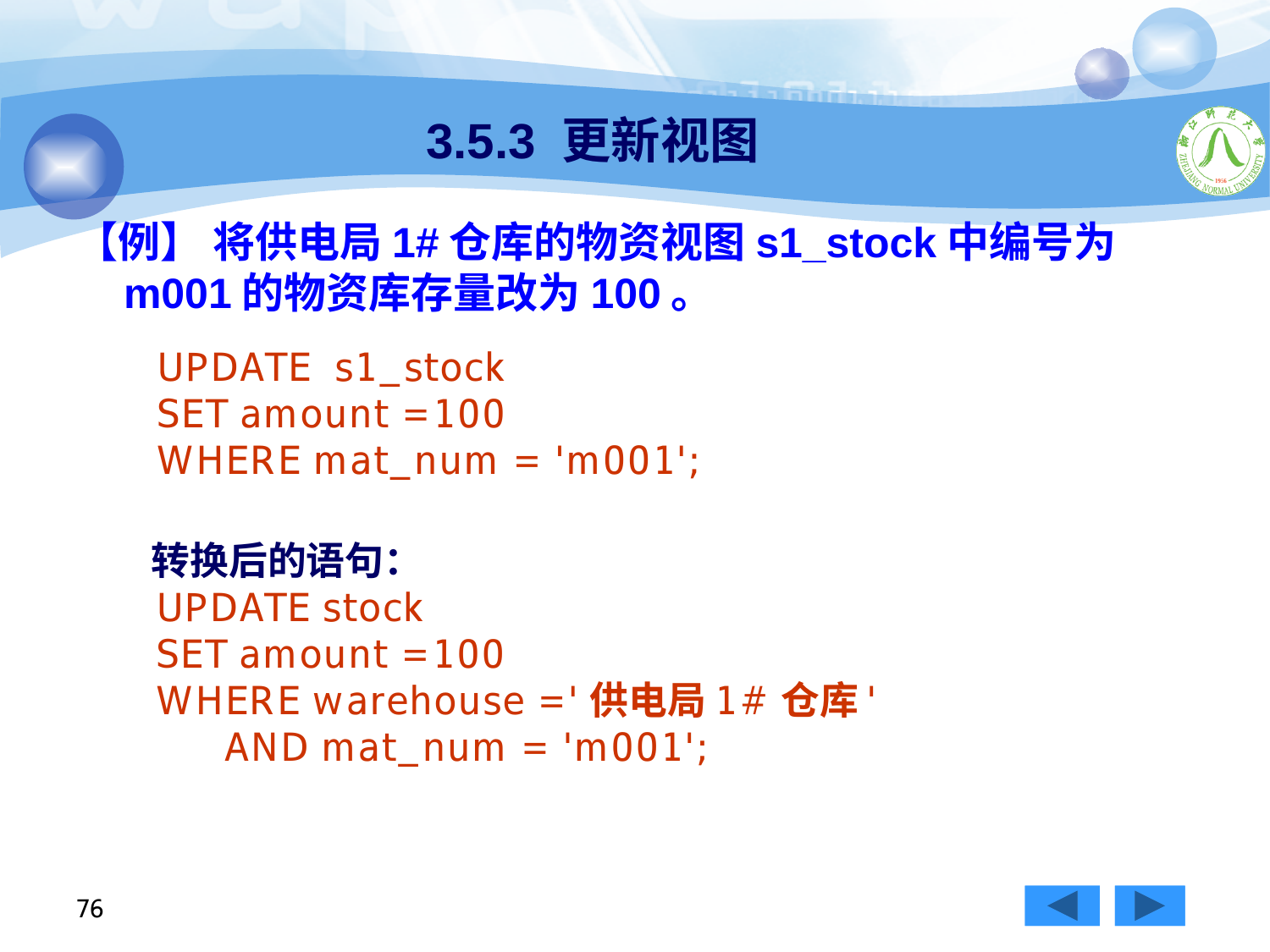

# 3.5.3 更新视图
【例】 将供电局1#仓库的物资视图s1_stock中编号为m001的物资库存量改为100。
UPDATE  s1_stock
SET amount =100
WHERE mat_num = 'm001';
转换后的语句：
      UPDATE stock
      SET amount =100
      WHERE warehouse ='供电局1#仓库'
            AND mat_num = 'm001';

76